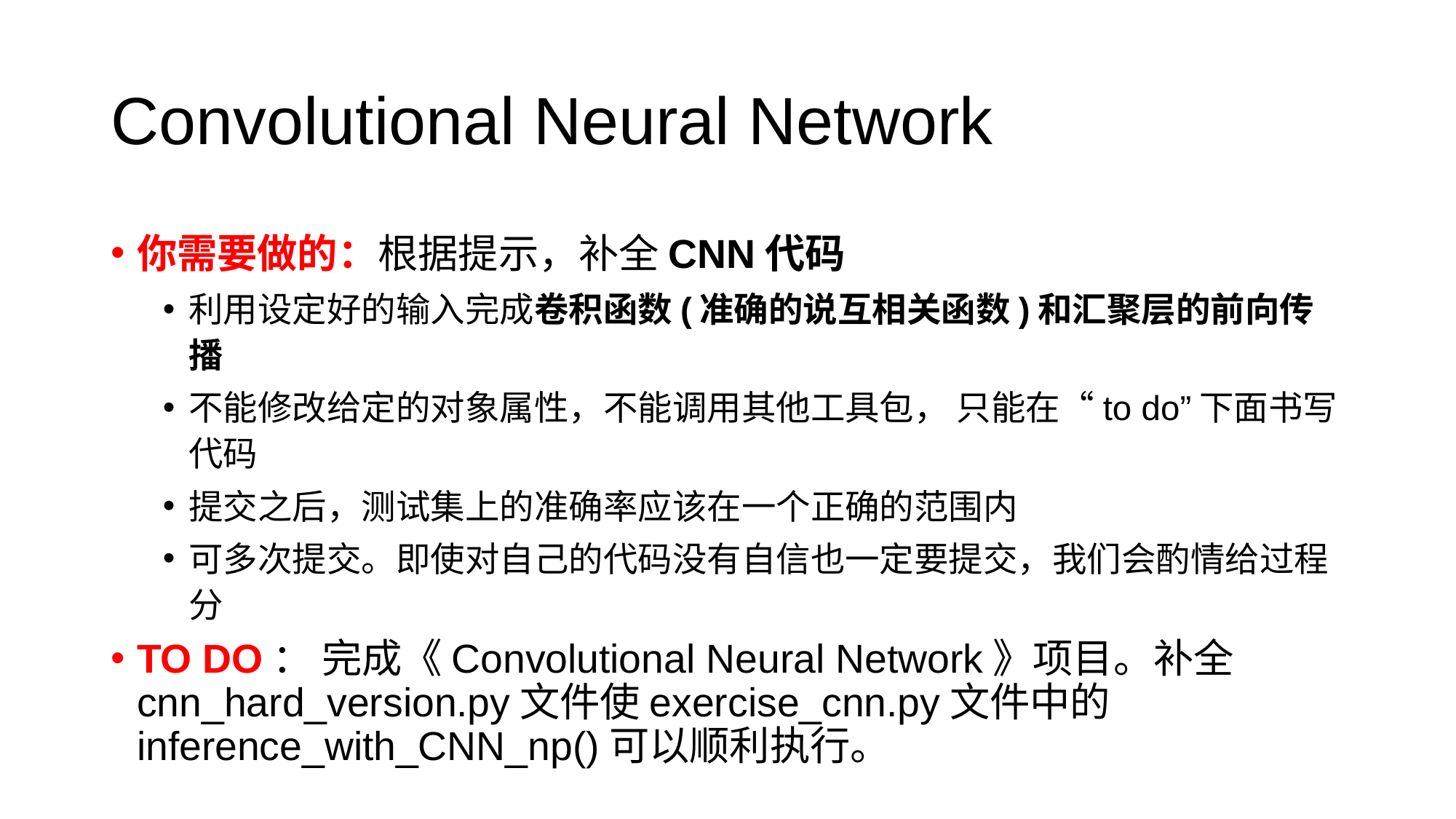

# Convolutional Neural Network
你需要做的：根据提示，补全CNN代码
利用设定好的输入完成卷积函数(准确的说互相关函数)和汇聚层的前向传播
不能修改给定的对象属性，不能调用其他工具包， 只能在“to do”下面书写代码
提交之后，测试集上的准确率应该在一个正确的范围内
可多次提交。即使对自己的代码没有自信也一定要提交，我们会酌情给过程分
TO DO： 完成《Convolutional Neural Network》项目。补全cnn_hard_version.py文件使exercise_cnn.py文件中的inference_with_CNN_np()可以顺利执行。